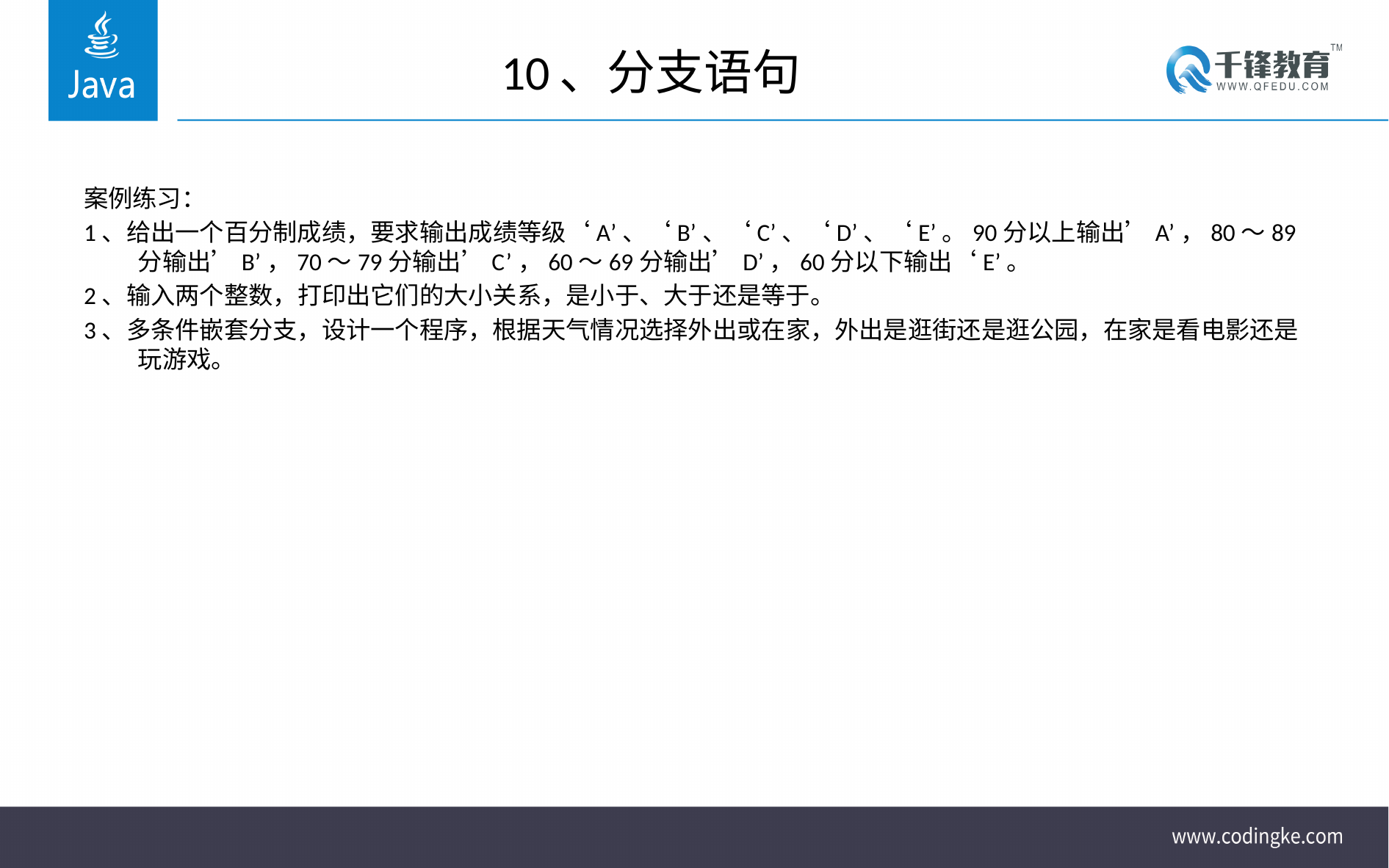

# 10、分支语句
案例练习：
1、给出一个百分制成绩，要求输出成绩等级‘A’、‘B’、‘C’、‘D’、‘E’。90分以上输出’A’，80～89分输出’B’，70～79分输出’C’，60～69分输出’D’，60分以下输出‘E’。
2、输入两个整数，打印出它们的大小关系，是小于、大于还是等于。
3、多条件嵌套分支，设计一个程序，根据天气情况选择外出或在家，外出是逛街还是逛公园，在家是看电影还是玩游戏。